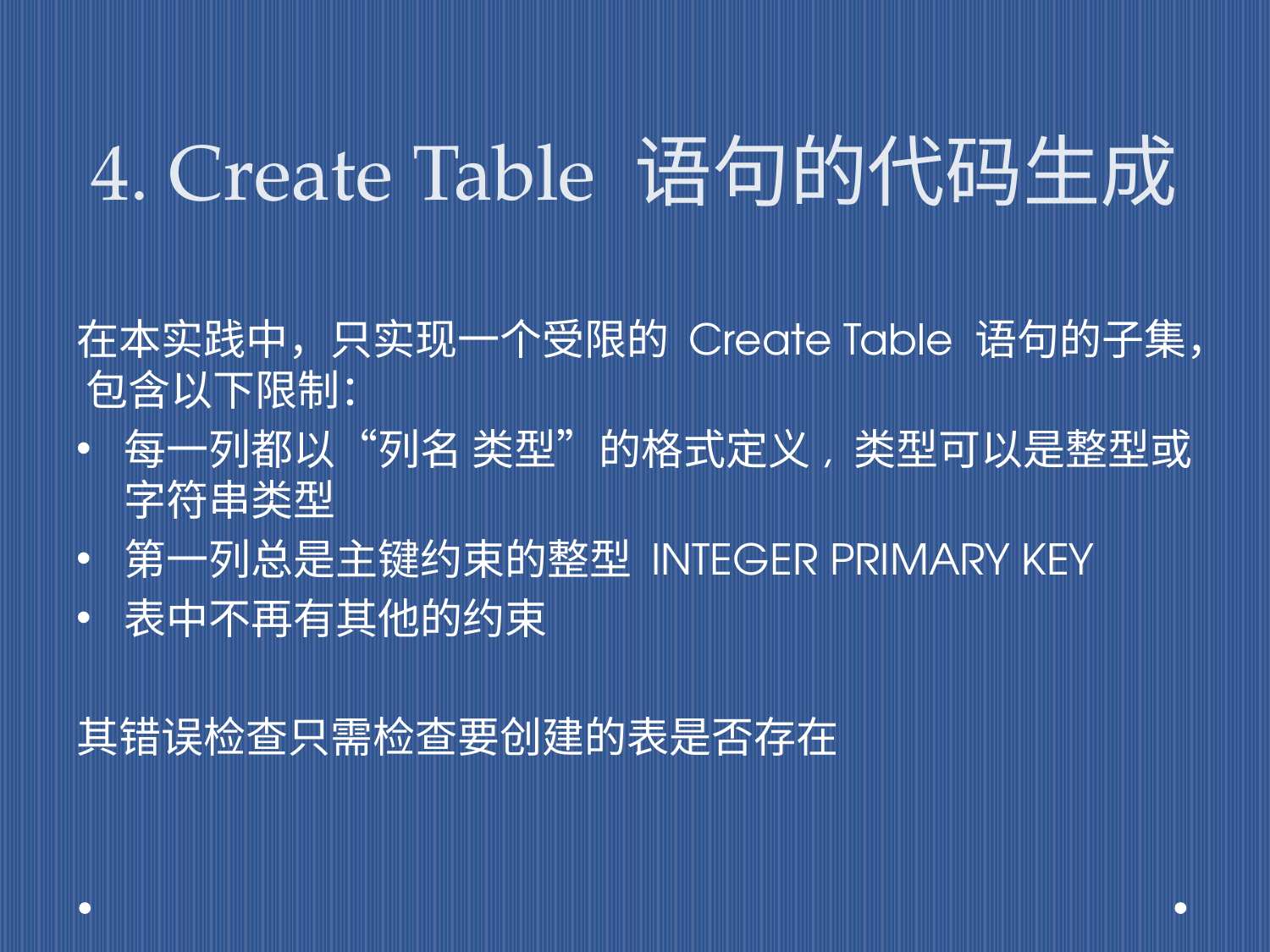

# 4. Create Table 语句的代码生成
在本实践中，只实现一个受限的 Create Table 语句的子集， 包含以下限制：
每一列都以“列名 类型”的格式定义, 类型可以是整型或字符串类型
第一列总是主键约束的整型 INTEGER PRIMARY KEY
表中不再有其他的约束

其错误检查只需检查要创建的表是否存在